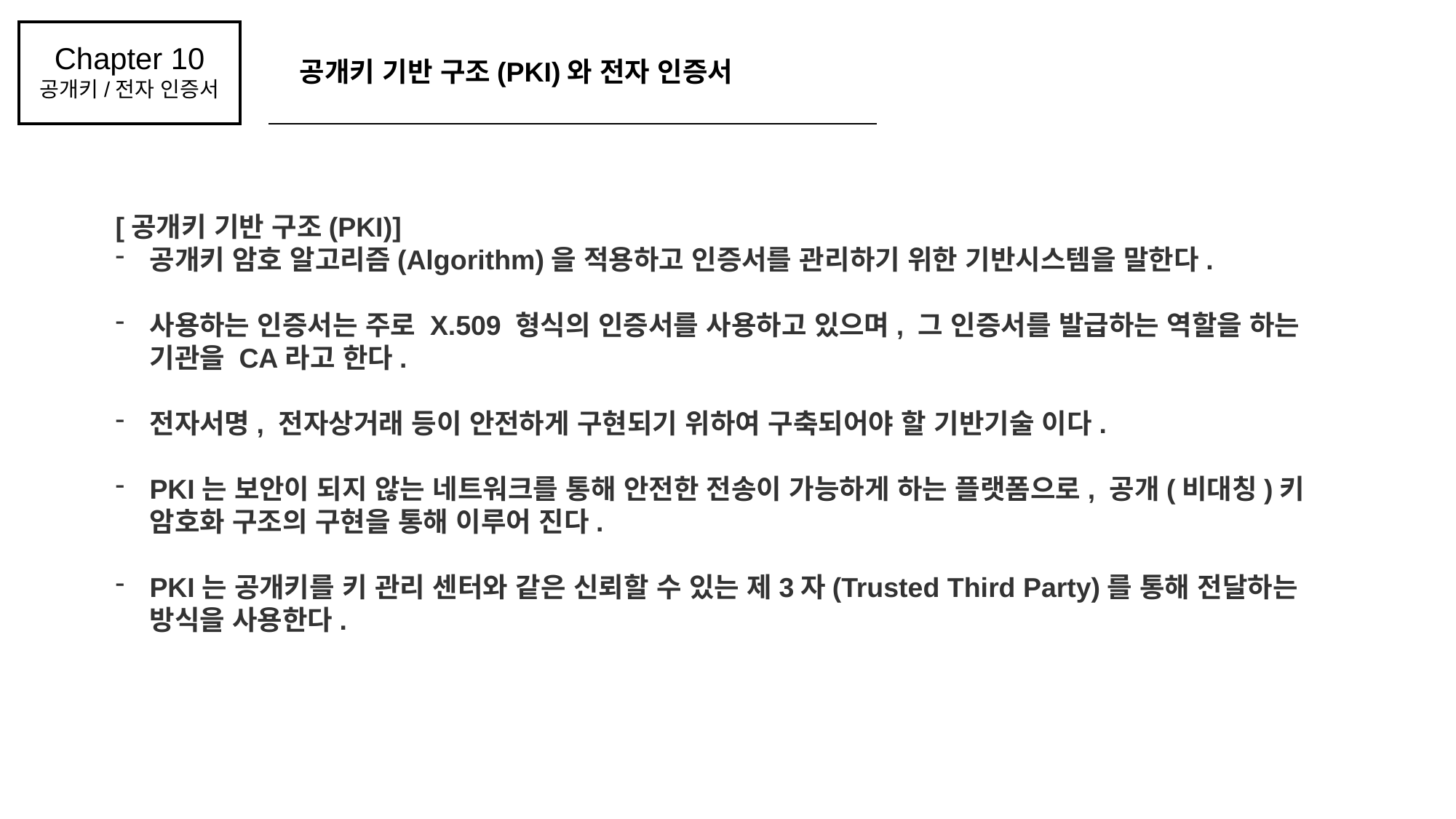

Chapter 10
공개키/전자 인증서
공개키 기반 구조(PKI)와 전자 인증서
[공개키 기반 구조(PKI)]
공개키 암호 알고리즘(Algorithm)을 적용하고 인증서를 관리하기 위한 기반시스템을 말한다.

사용하는 인증서는 주로 X.509 형식의 인증서를 사용하고 있으며, 그 인증서를 발급하는 역할을 하는 기관을 CA라고 한다.

전자서명, 전자상거래 등이 안전하게 구현되기 위하여 구축되어야 할 기반기술 이다.

PKI는 보안이 되지 않는 네트워크를 통해 안전한 전송이 가능하게 하는 플랫폼으로, 공개(비대칭)키 암호화 구조의 구현을 통해 이루어 진다.

PKI는 공개키를 키 관리 센터와 같은 신뢰할 수 있는 제3자(Trusted Third Party)를 통해 전달하는 방식을 사용한다.